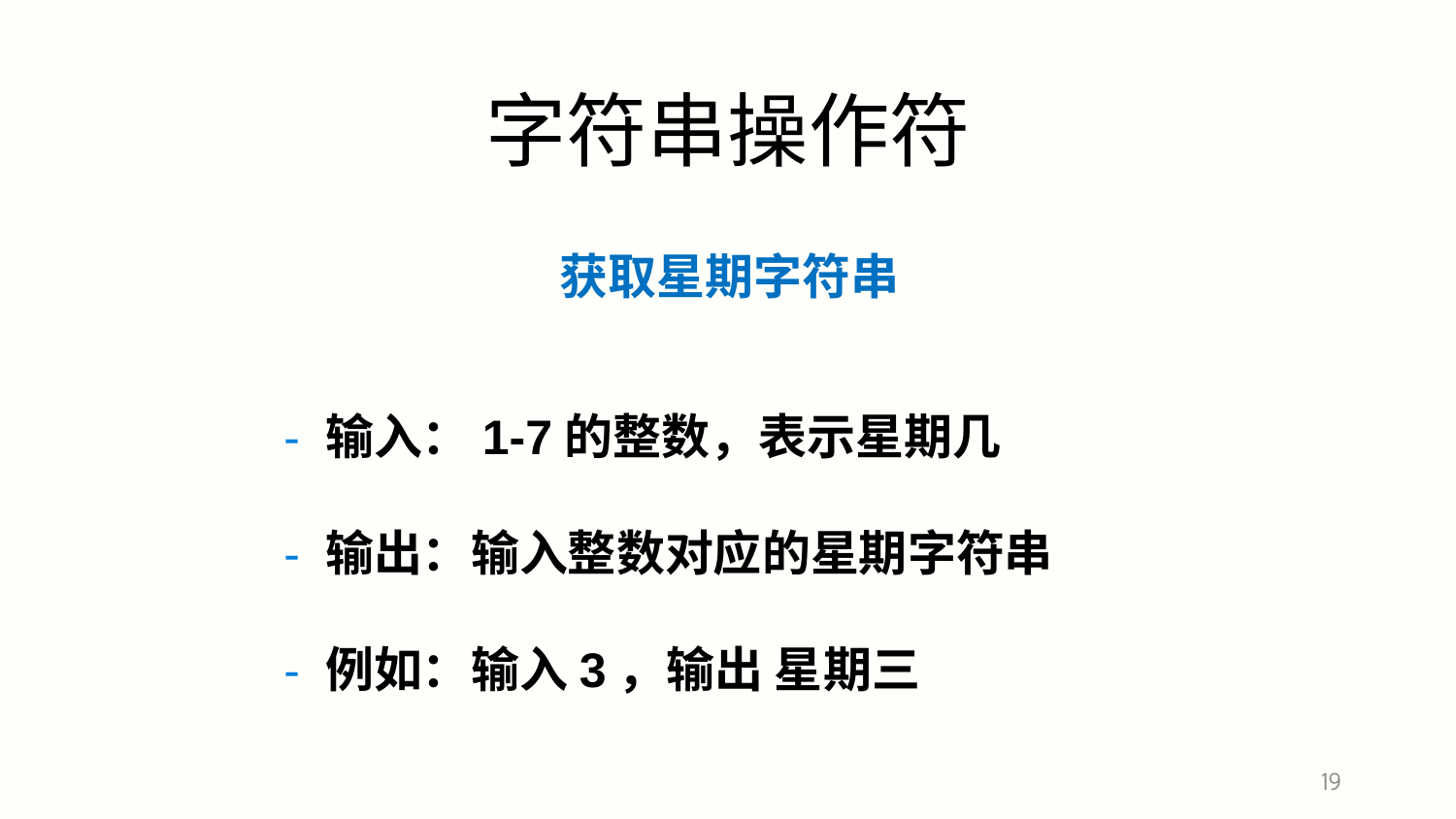

字符串操作符
获取星期字符串
- 输入：1-7的整数，表示星期几
- 输出：输入整数对应的星期字符串
- 例如：输入3，输出 星期三
19